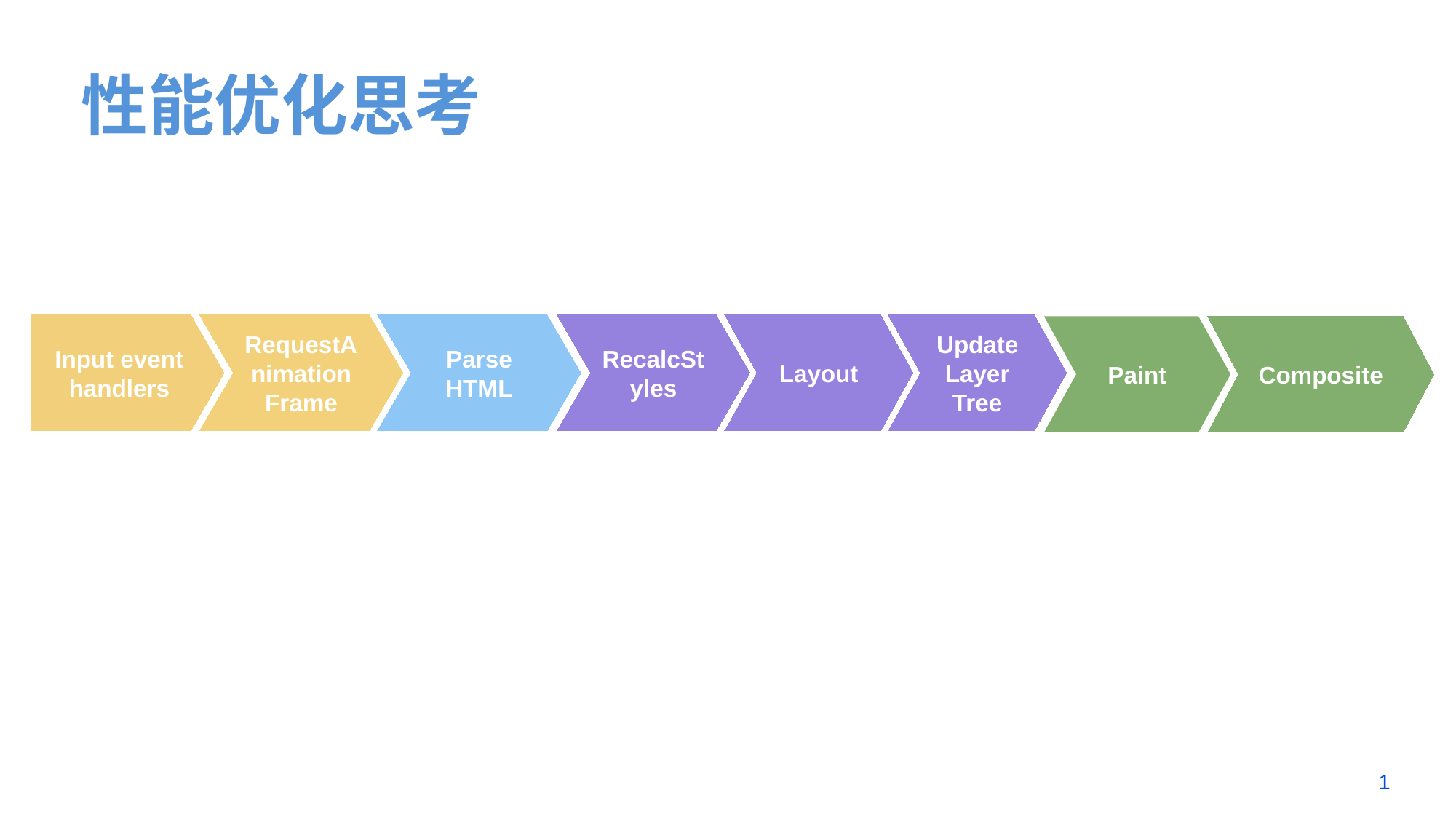

性能优化思考
RecalcStyles
Layout
Input event
handlers
Composite
Paint
Update
Layer Tree
RequestAnimationFrame
Parse
HTML